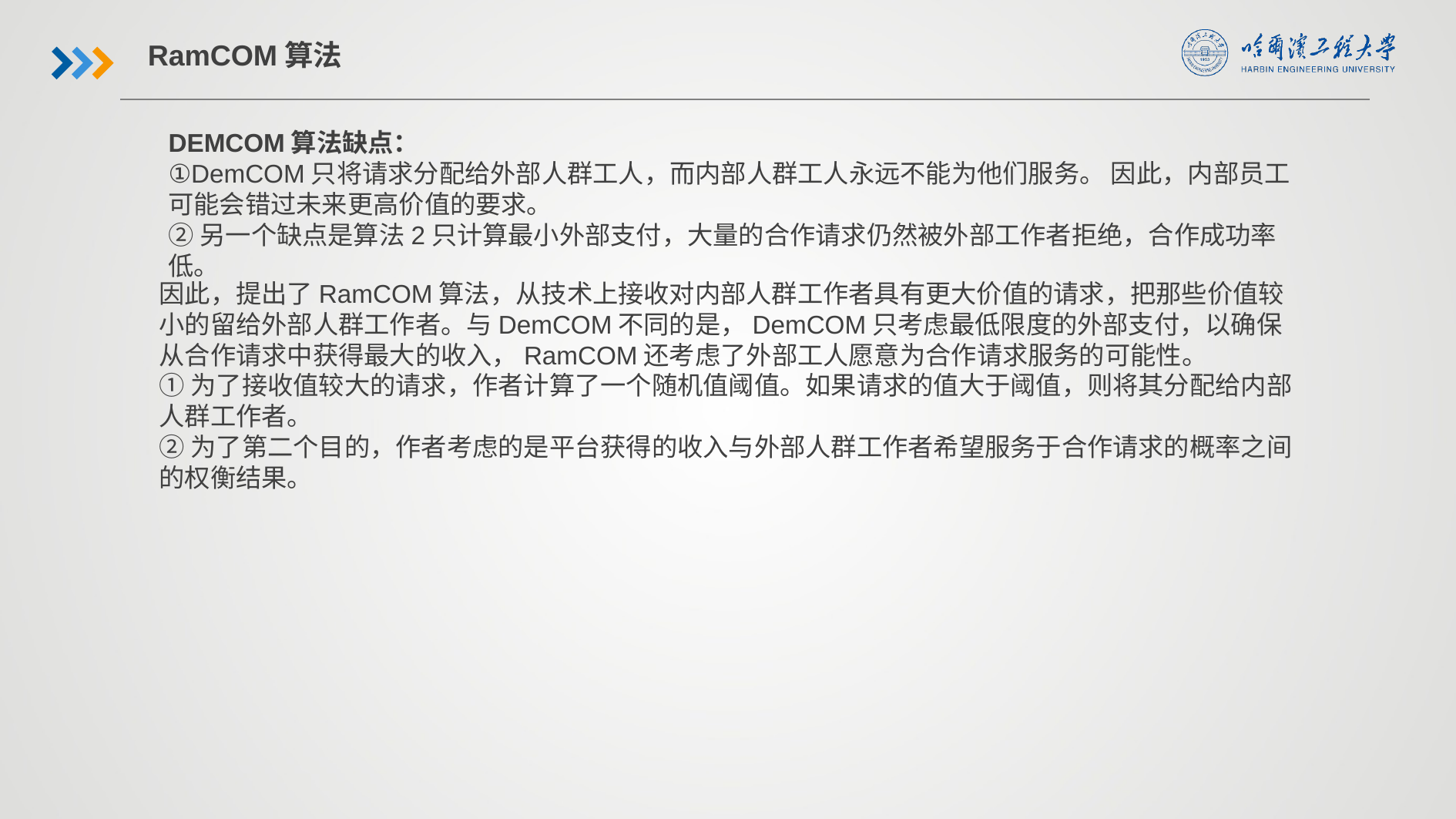

RamCOM算法
DEMCOM算法缺点：
①DemCOM只将请求分配给外部人群工人，而内部人群工人永远不能为他们服务。 因此，内部员工可能会错过未来更高价值的要求。
②另一个缺点是算法2只计算最小外部支付，大量的合作请求仍然被外部工作者拒绝，合作成功率低。
因此，提出了RamCOM算法，从技术上接收对内部人群工作者具有更大价值的请求，把那些价值较小的留给外部人群工作者。与DemCOM不同的是，DemCOM只考虑最低限度的外部支付，以确保从合作请求中获得最大的收入，RamCOM还考虑了外部工人愿意为合作请求服务的可能性。
①为了接收值较大的请求，作者计算了一个随机值阈值。如果请求的值大于阈值，则将其分配给内部人群工作者。
②为了第二个目的，作者考虑的是平台获得的收入与外部人群工作者希望服务于合作请求的概率之间的权衡结果。